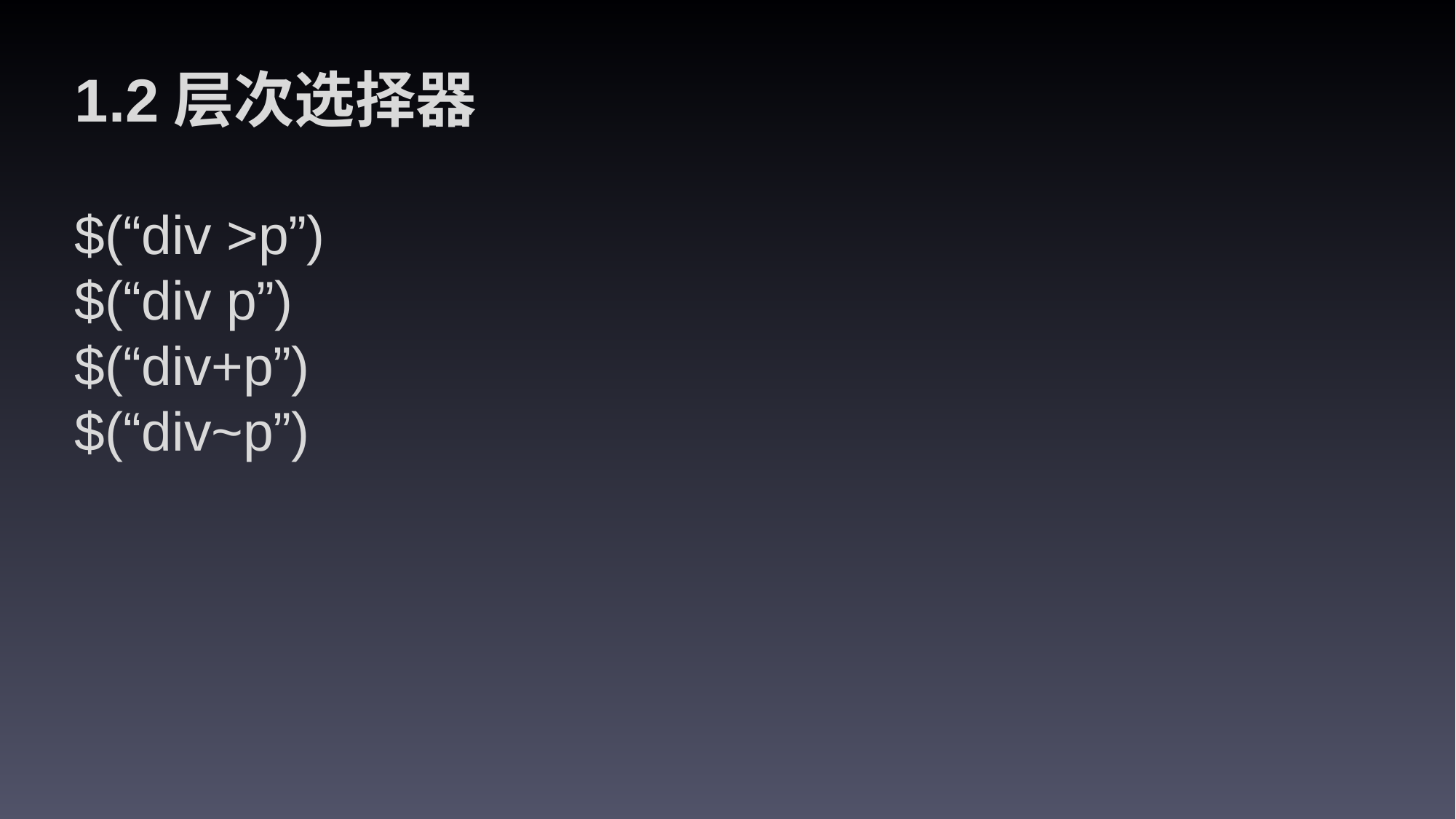

1.2层次选择器

$(“div >p”)
$(“div p”)
$(“div+p”)
$(“div~p”)